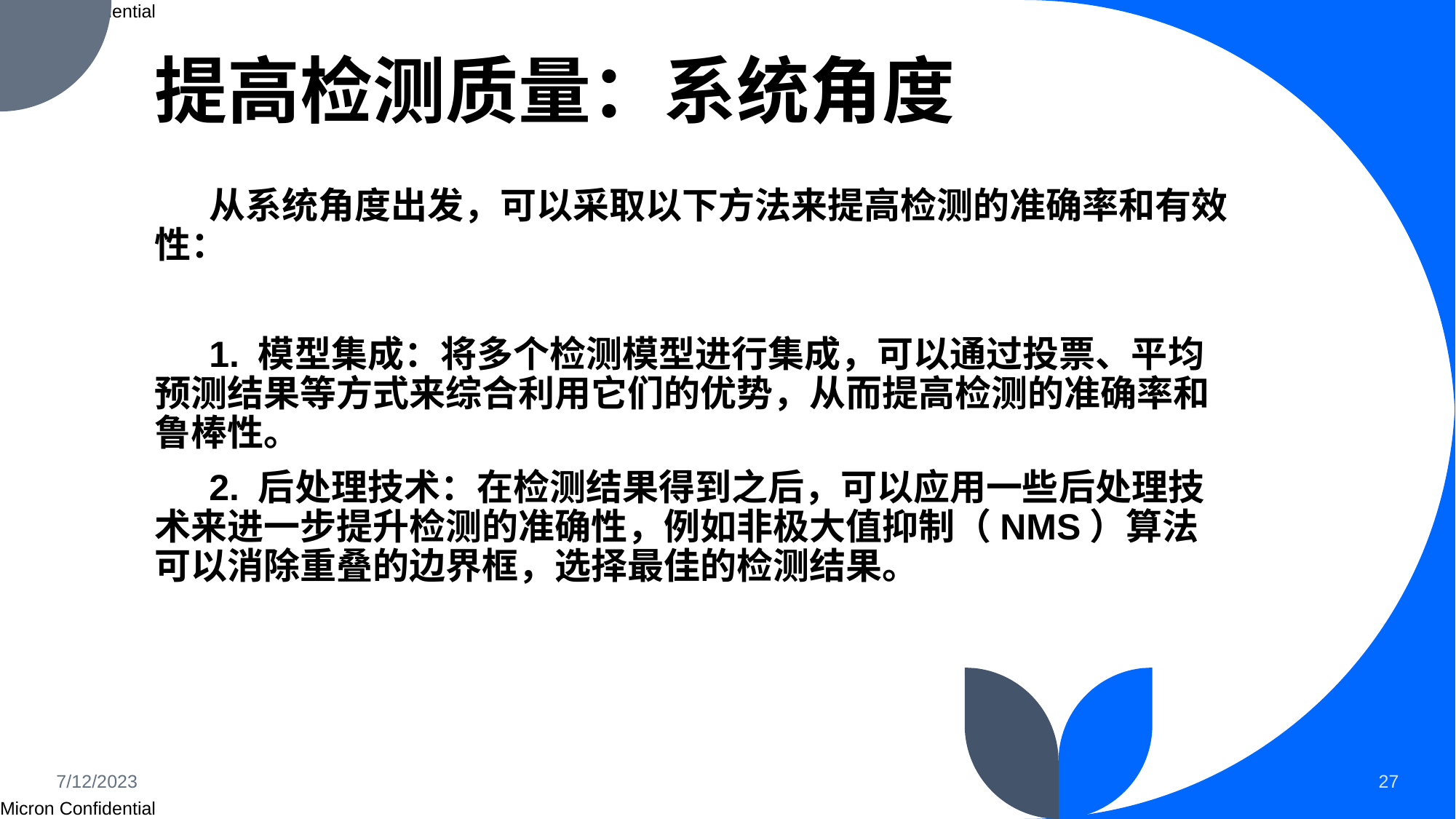

# 提高检测质量：系统角度
从系统角度出发，可以采取以下方法来提高检测的准确率和有效性：

1. 模型集成：将多个检测模型进行集成，可以通过投票、平均预测结果等方式来综合利用它们的优势，从而提高检测的准确率和鲁棒性。
2. 后处理技术：在检测结果得到之后，可以应用一些后处理技术来进一步提升检测的准确性，例如非极大值抑制（NMS）算法可以消除重叠的边界框，选择最佳的检测结果。
7/12/2023
27